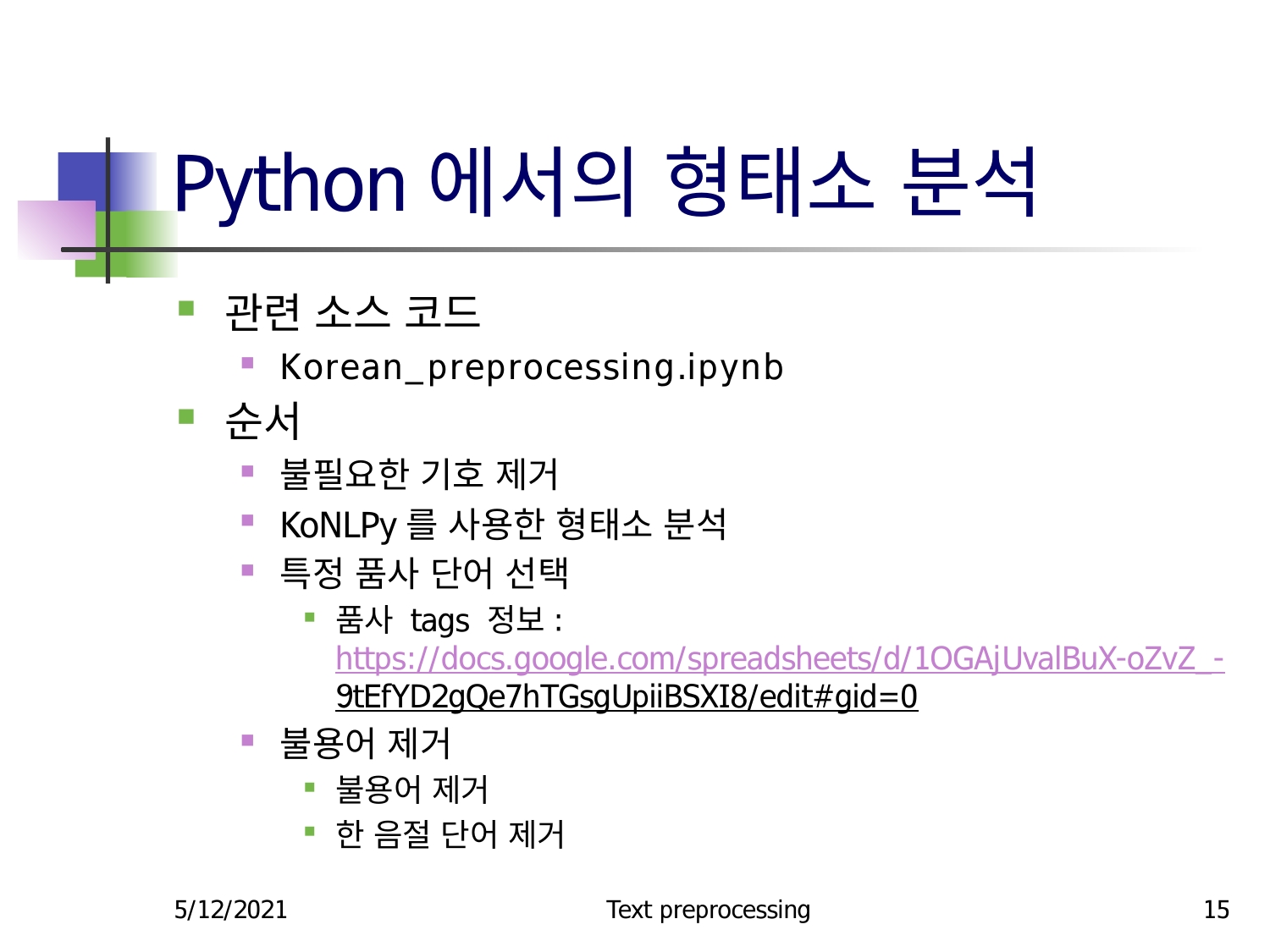

# Python에서의 형태소 분석
관련 소스 코드
Korean_preprocessing.ipynb
순서
불필요한 기호 제거
KoNLPy를 사용한 형태소 분석
특정 품사 단어 선택
품사 tags 정보: https://docs.google.com/spreadsheets/d/1OGAjUvalBuX-oZvZ_-9tEfYD2gQe7hTGsgUpiiBSXI8/edit#gid=0
불용어 제거
불용어 제거
한 음절 단어 제거
5/12/2021
Text preprocessing
15